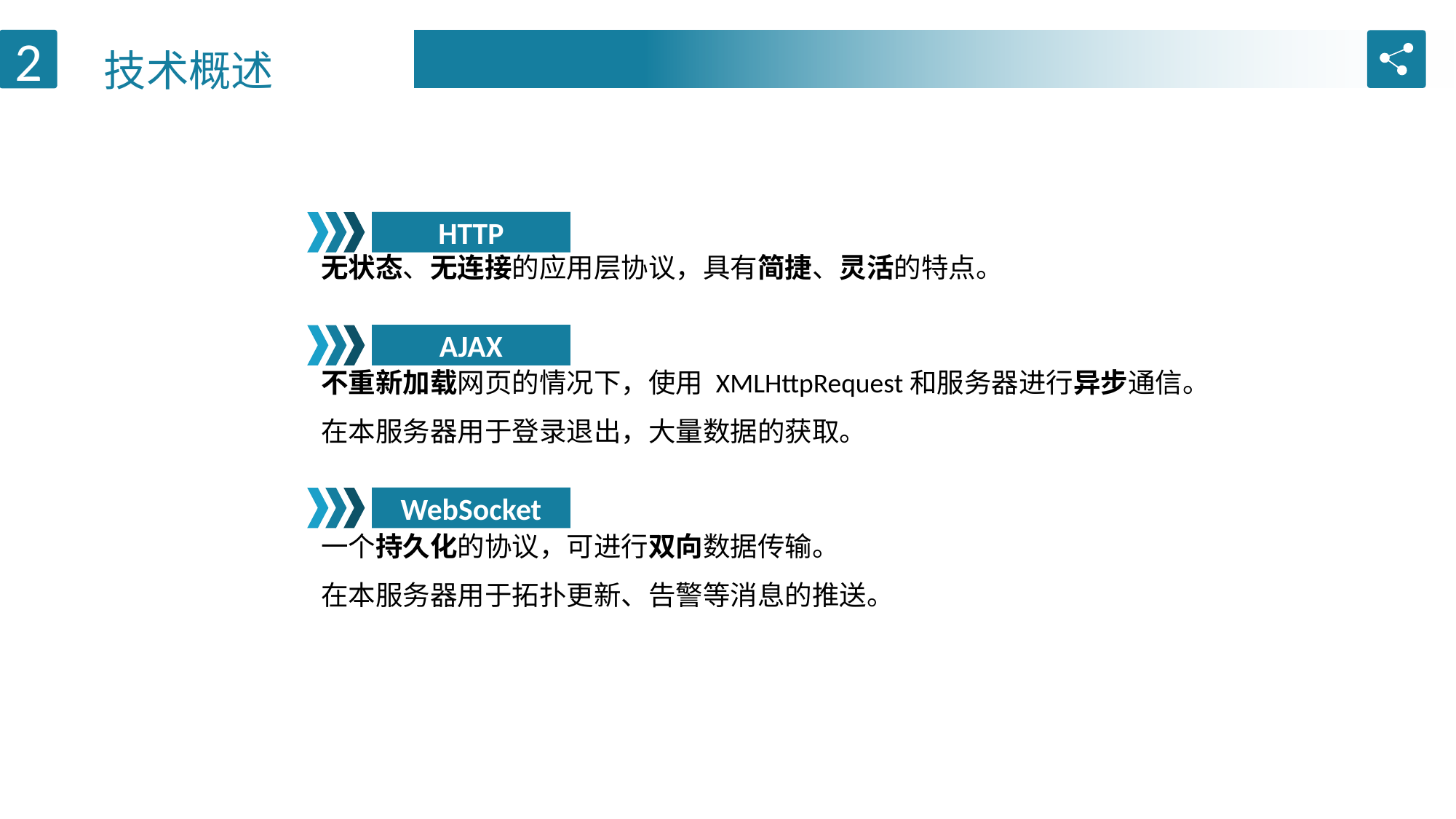

技术概述
2

无状态、无连接的应用层协议，具有简捷、灵活的特点。

不重新加载网页的情况下，使用 XMLHttpRequest和服务器进行异步通信。
在本服务器用于登录退出，大量数据的获取。

一个持久化的协议，可进行双向数据传输。
在本服务器用于拓扑更新、告警等消息的推送。

HTTP

AJAX

WebSocket